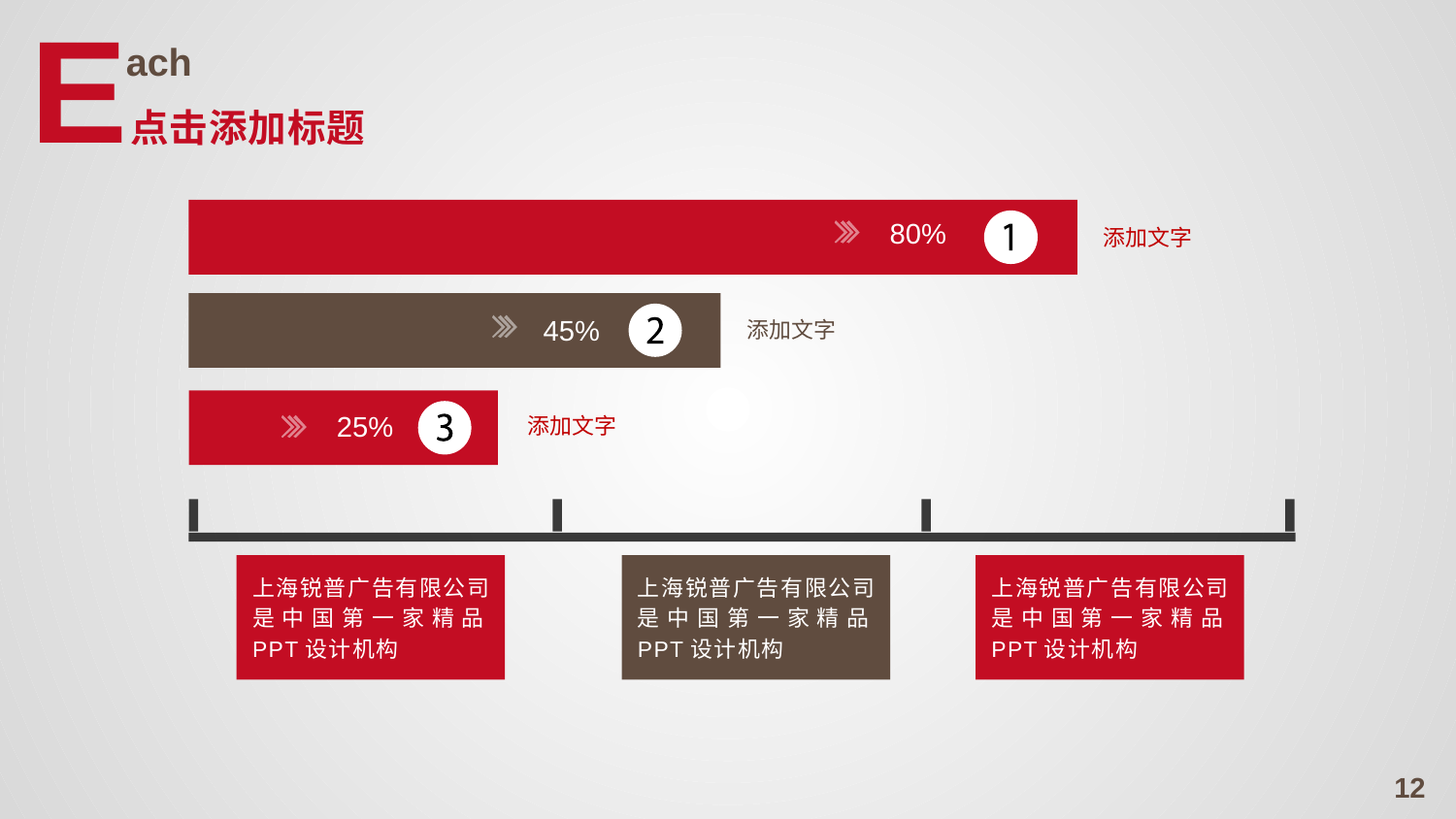

E
ach
点击添加标题

80%

添加文字

45%
添加文字

25%
添加文字

上海锐普广告有限公司是中国第一家精品PPT设计机构

上海锐普广告有限公司是中国第一家精品PPT设计机构

上海锐普广告有限公司是中国第一家精品PPT设计机构
12